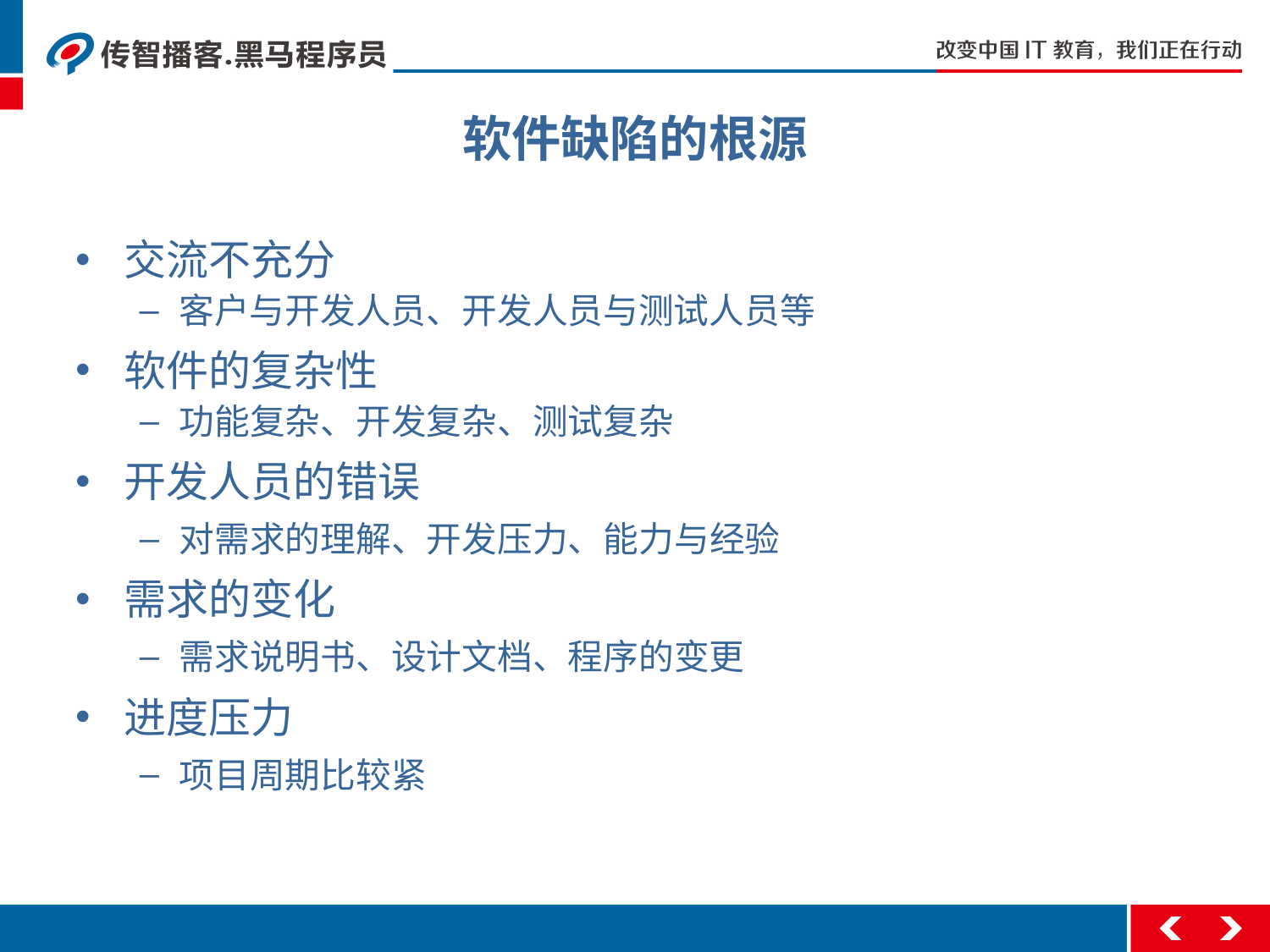

# 软件缺陷的根源
交流不充分
客户与开发人员、开发人员与测试人员等
软件的复杂性
功能复杂、开发复杂、测试复杂
开发人员的错误
对需求的理解、开发压力、能力与经验
需求的变化
需求说明书、设计文档、程序的变更
进度压力
项目周期比较紧